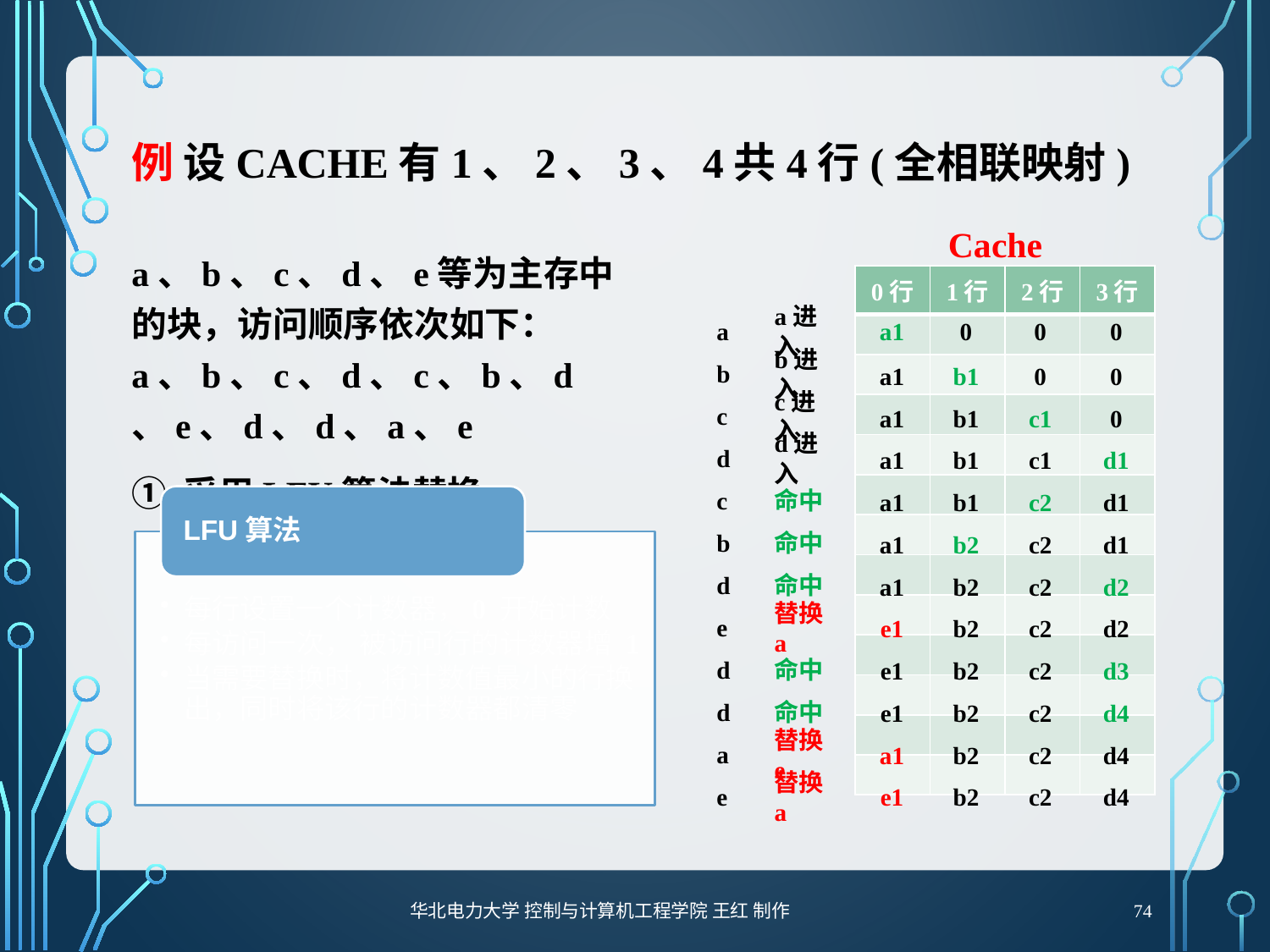

# 例 设Cache有1、2、3、4共4行(全相联映射)
Cache
a、b、c、d、e等为主存中的块，访问顺序依次如下：a、b、c、d、c、b、d、e、d、d、a、e
① 采用LFU算法替换
| 0行 | 1行 | 2行 | 3行 |
| --- | --- | --- | --- |
|  |  |  |  |
|  |  |  |  |
|  |  |  |  |
|  |  |  |  |
|  |  |  |  |
|  |  |  |  |
|  |  |  |  |
|  |  |  |  |
|  |  |  |  |
|  |  |  |  |
|  |  |  |  |
|  |  |  |  |
a
a进入
a1
0
0
0
b
b进入
a1
b1
0
0
c
c进入
a1
b1
c1
0
d
d进入
a1
b1
c1
d1
c
命中
每行设置一个计数器，0 开始计数
每访问一次， 被访问行的计数器增 1
当需要替换时，将计数值最小的行换出，同时将该行的计数器都清零
LFU算法
a1
b1
c2
d1
b
命中
a1
b2
c2
d1
d
命中
a1
b2
c2
d2
e
替换a
e1
b2
c2
d2
d
命中
e1
b2
c2
d3
d
命中
e1
b2
c2
d4
a
替换e
a1
b2
c2
d4
e
替换a
e1
b2
c2
d4
74
华北电力大学 控制与计算机工程学院 王红 制作